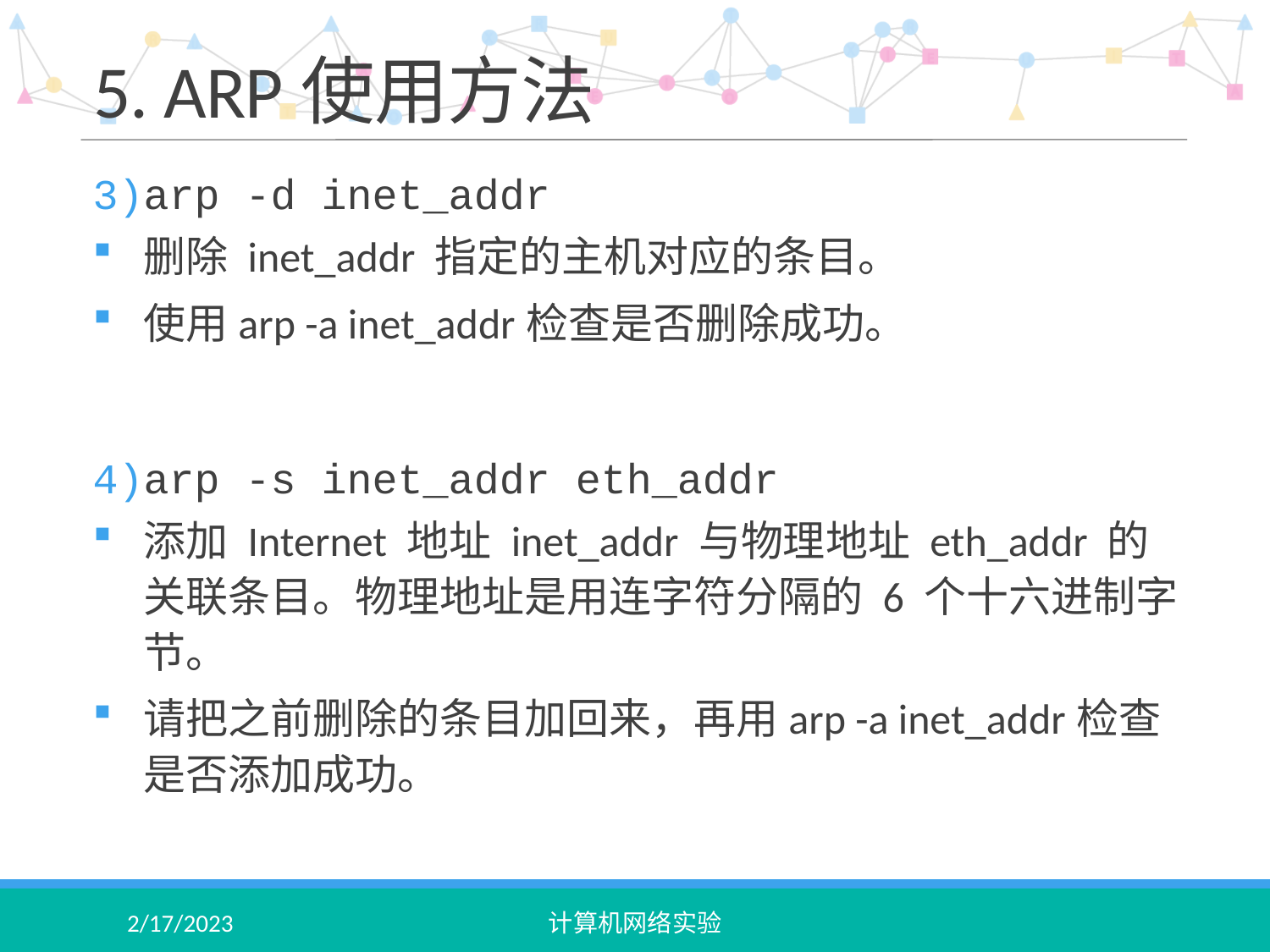

# 5. ARP使用方法
arp -d inet_addr
删除 inet_addr 指定的主机对应的条目。
使用arp -a inet_addr检查是否删除成功。

arp -s inet_addr eth_addr
添加 Internet 地址 inet_addr 与物理地址 eth_addr 的关联条目。物理地址是用连字符分隔的 6 个十六进制字节。
请把之前删除的条目加回来，再用arp -a inet_addr检查是否添加成功。
2/17/2023
计算机网络实验
30